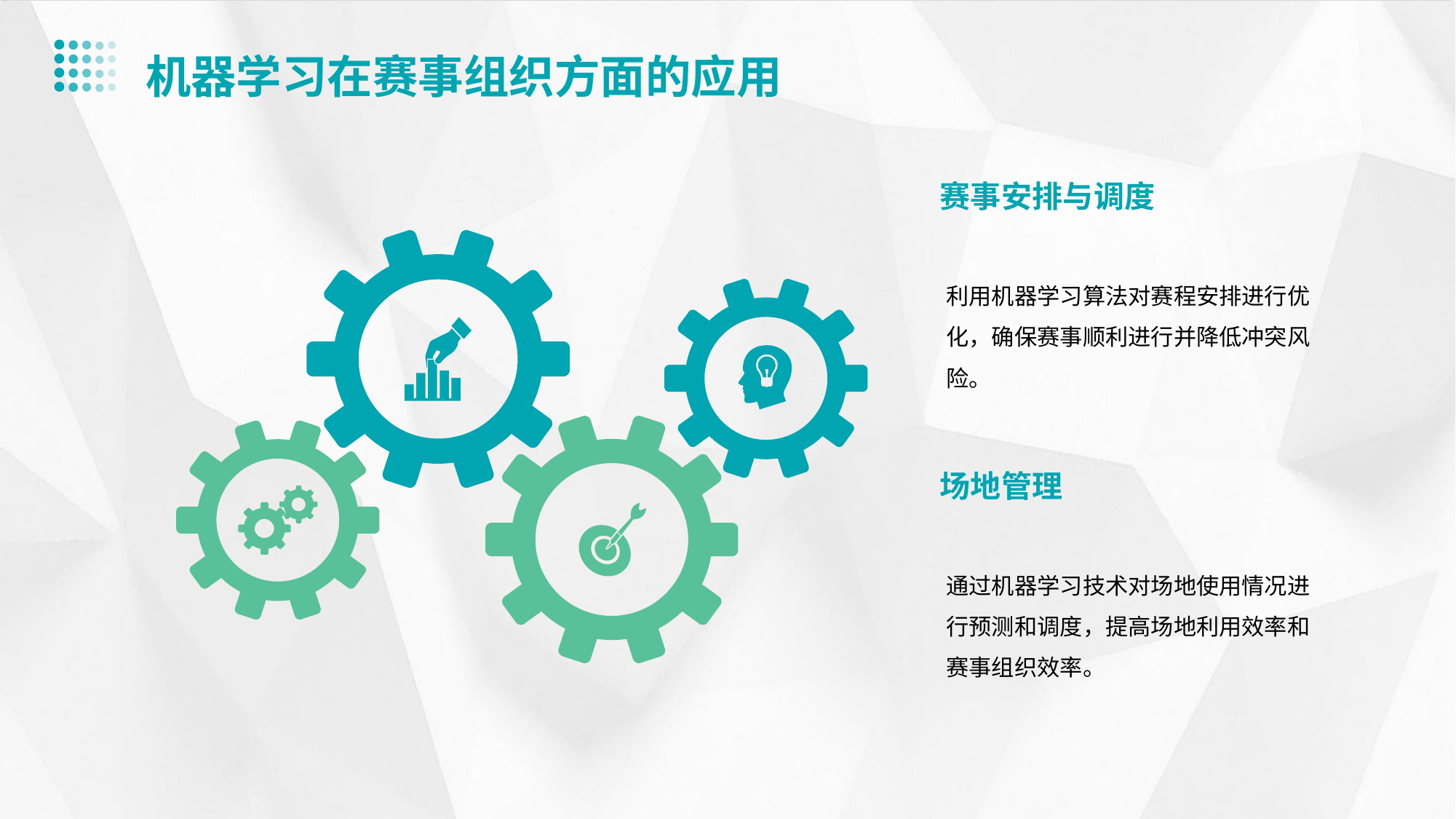

机器学习在赛事组织方面的应用

赛事安排与调度
利用机器学习算法对赛程安排进行优化，确保赛事顺利进行并降低冲突风险。

场地管理

通过机器学习技术对场地使用情况进行预测和调度，提高场地利用效率和赛事组织效率。